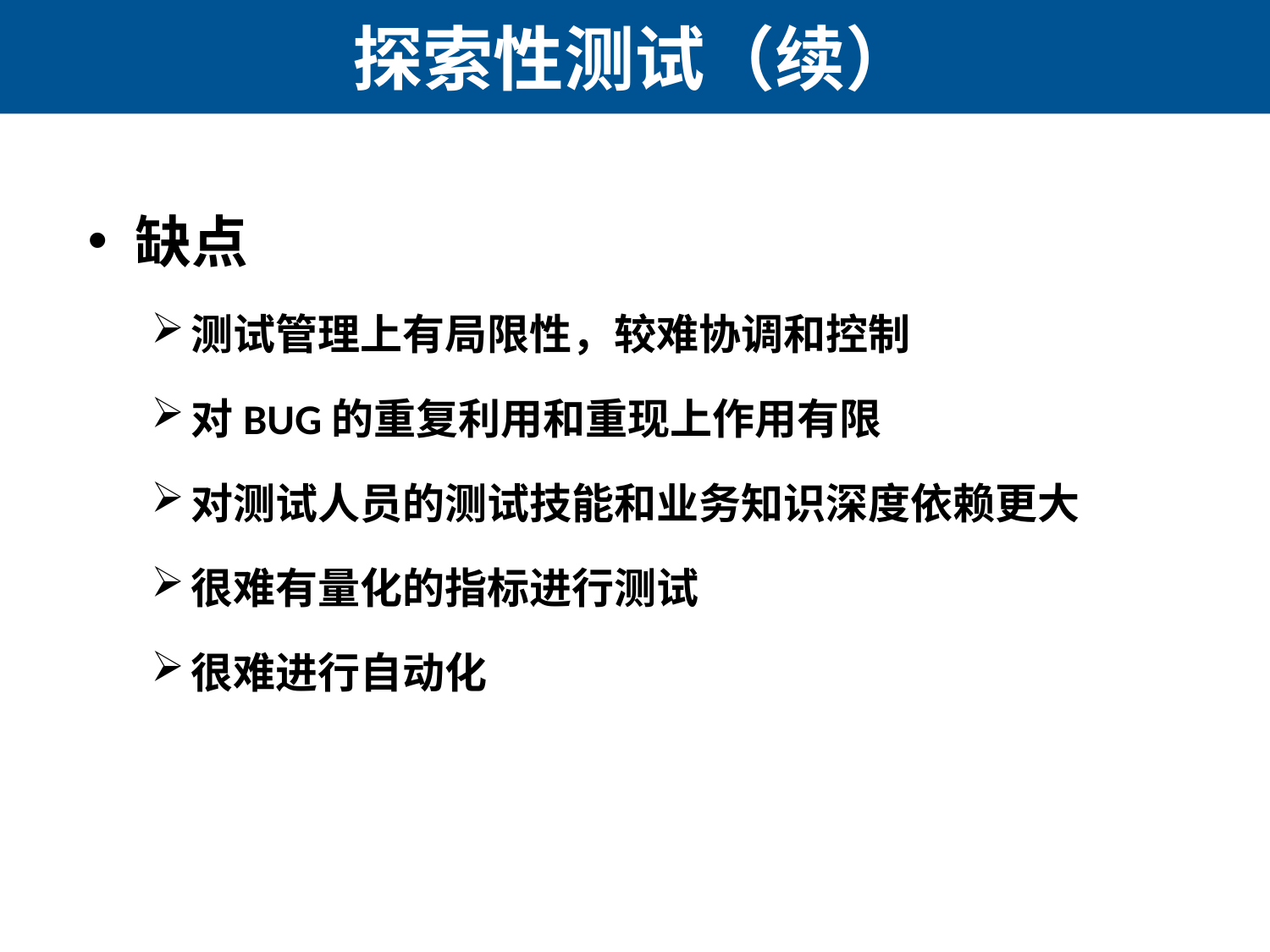

# 探索性测试（续）
缺点
测试管理上有局限性，较难协调和控制
对BUG的重复利用和重现上作用有限
对测试人员的测试技能和业务知识深度依赖更大
很难有量化的指标进行测试
很难进行自动化